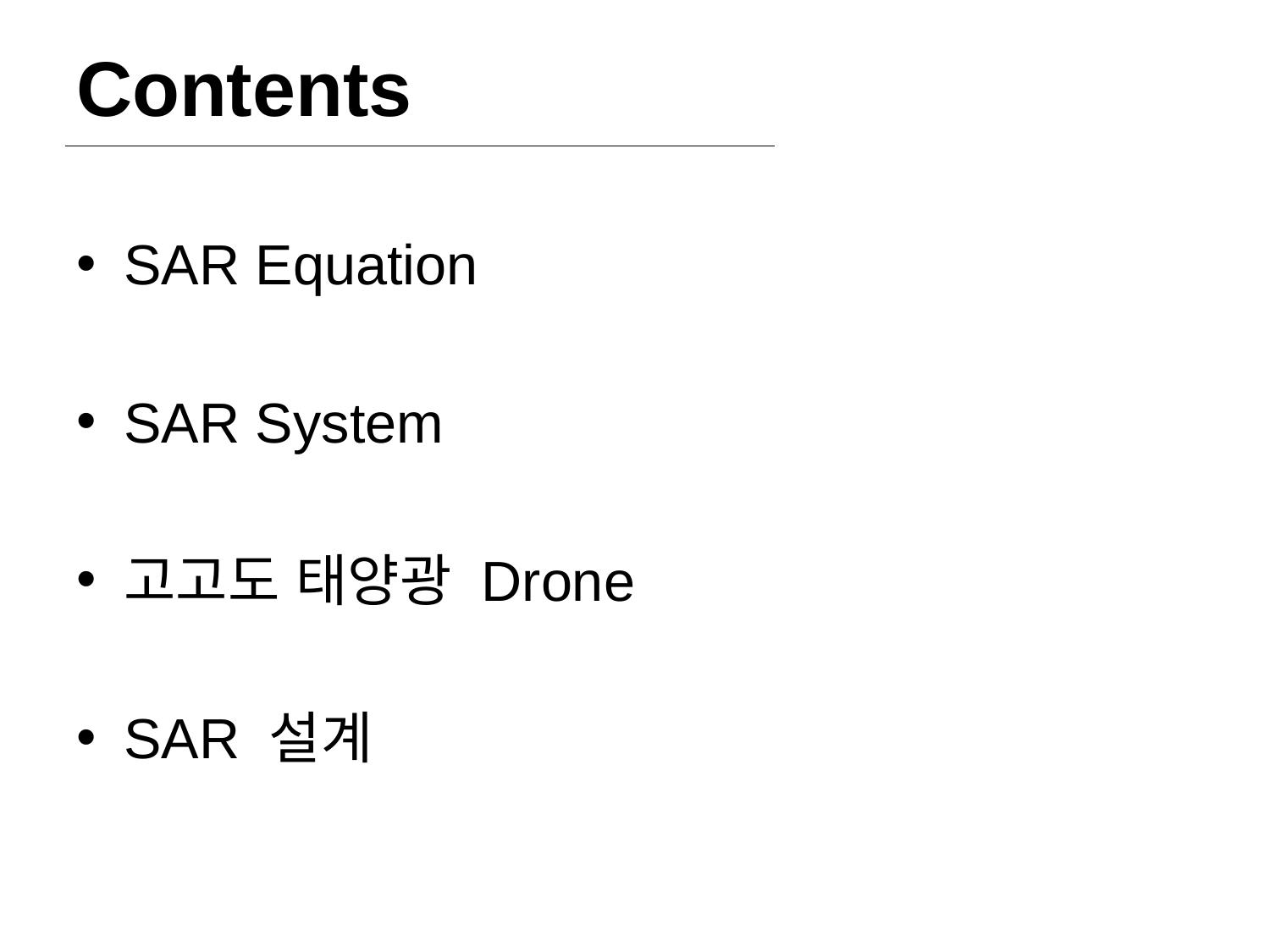

# Contents
SAR Equation

SAR System

고고도 태양광 Drone

SAR 설계